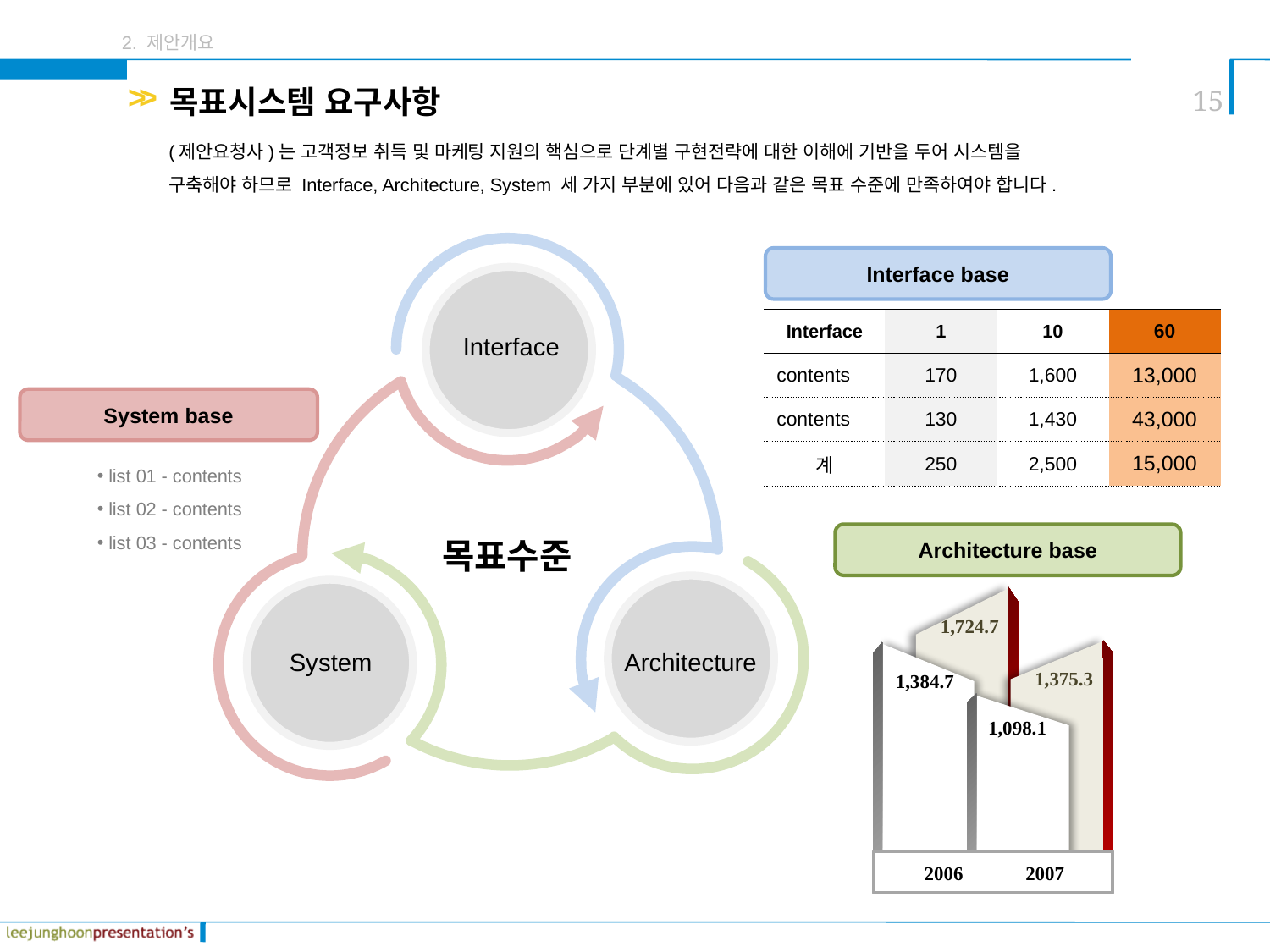

Interface

목표수준

System
Architecture
Interface base
| Interface | 1 | 10 | 60 |
| --- | --- | --- | --- |
| contents | 170 | 1,600 | 13,000 |
| contents | 130 | 1,430 | 43,000 |
| 계 | 250 | 2,500 | 15,000 |
System base
 list 01 - contents
 list 02 - contents
 list 03 - contents
Architecture base
1,724.7
1,375.3
1,384.7

1,098.1

2006
2007